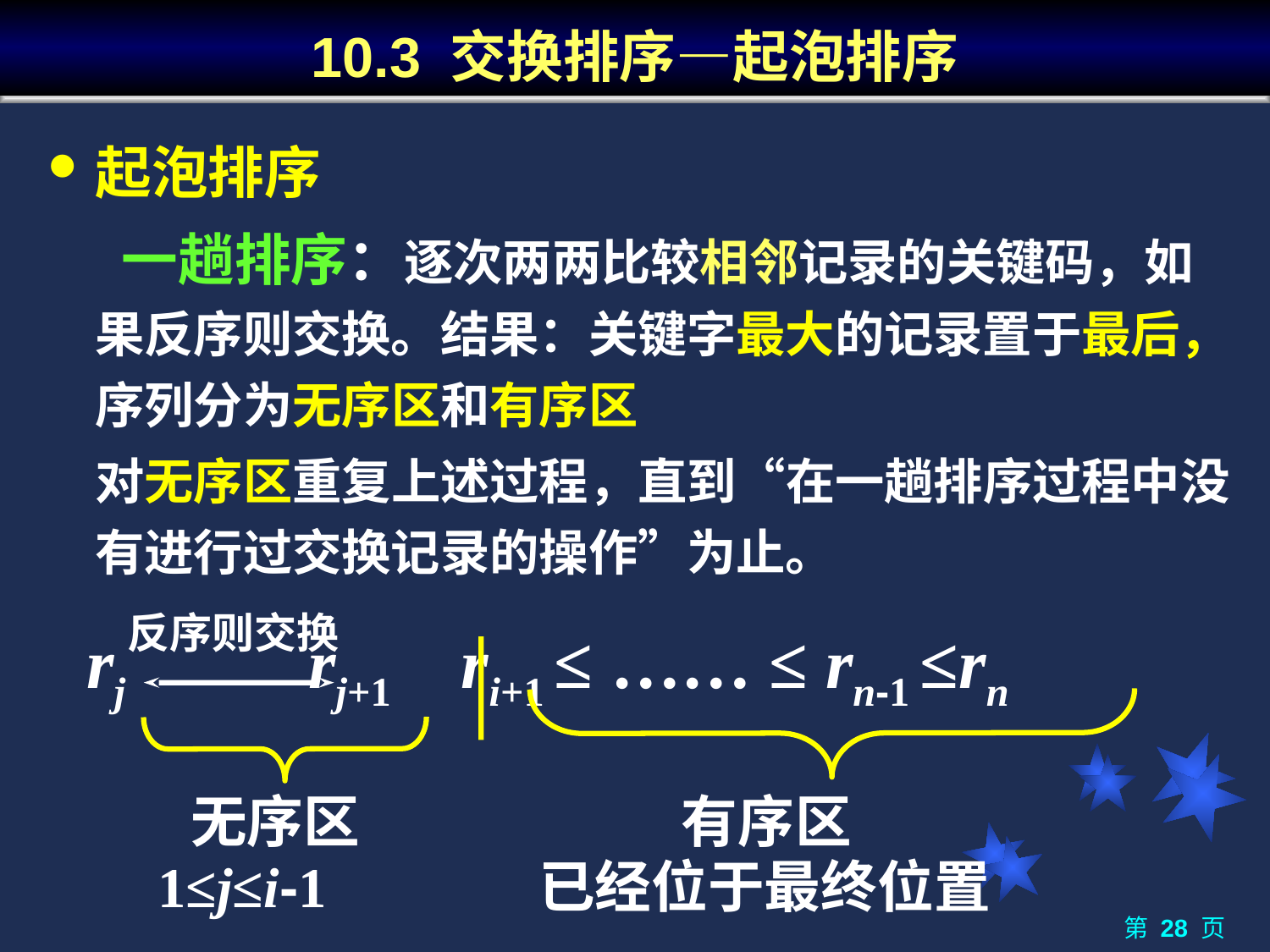

# 10.3 交换排序—起泡排序
起泡排序
	 一趟排序：逐次两两比较相邻记录的关键码，如果反序则交换。结果：关键字最大的记录置于最后，序列分为无序区和有序区
	对无序区重复上述过程，直到“在一趟排序过程中没有进行过交换记录的操作”为止。

反序则交换

rj                  rj+1    ri+1 ≤ …… ≤ rn-1 ≤rn

       无序区                         有序区
     1≤j≤i-1              已经位于最终位置
第 28 页